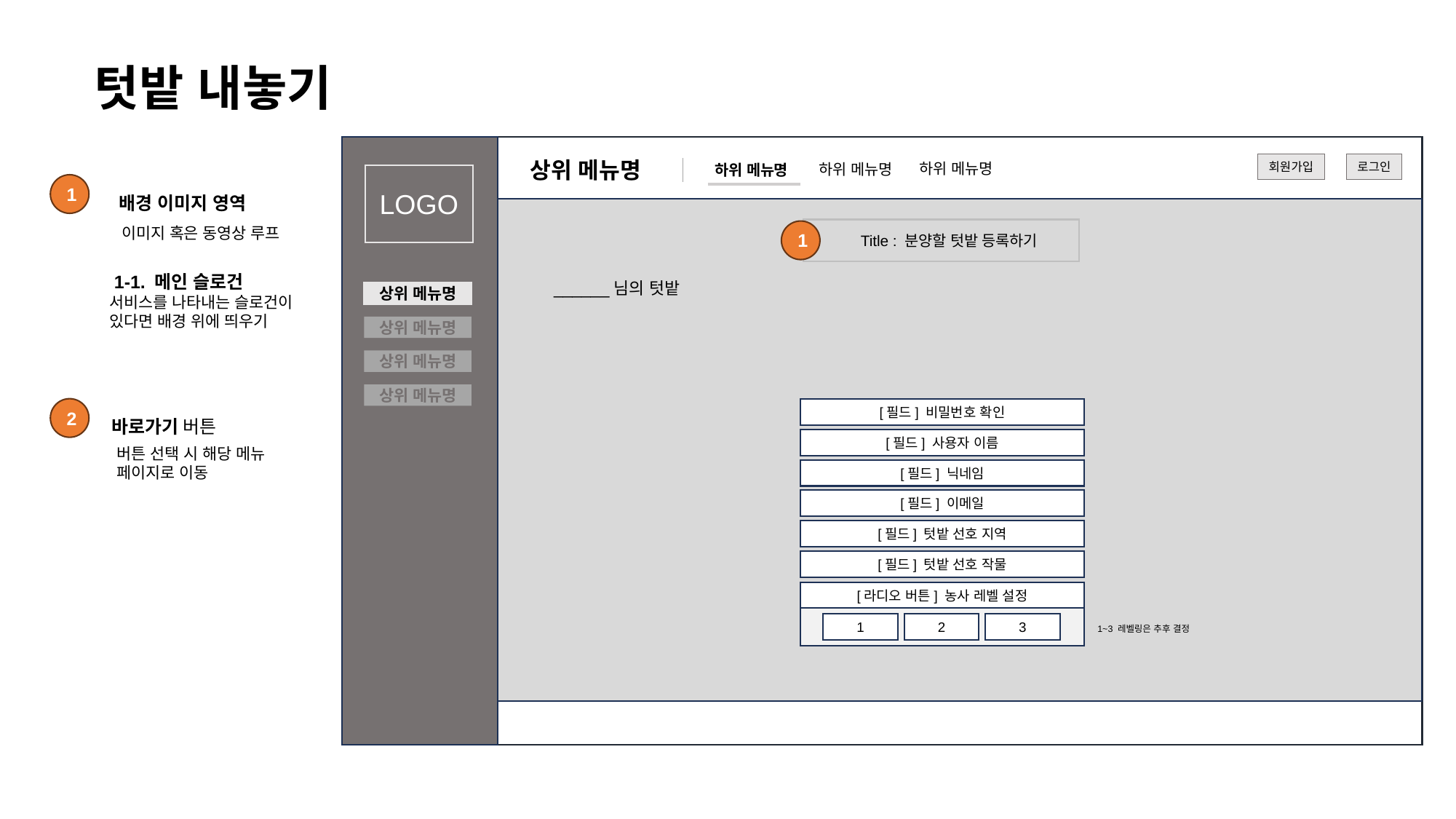

텃밭 내놓기

상위 메뉴명
하위 메뉴명
회원가입
로그인
하위 메뉴명
하위 메뉴명
배경 이미지 영역
LOGO
1
이미지 혹은 동영상 루프

1
Title : 분양할 텃밭 등록하기
1-1. 메인 슬로건
______님의 텃밭
상위 메뉴명
서비스를 나타내는 슬로건이 있다면 배경 위에 띄우기
상위 메뉴명
상위 메뉴명
상위 메뉴명
바로가기 버튼
2
[필드] 비밀번호 확인
[필드] 사용자 이름
버튼 선택 시 해당 메뉴
페이지로 이동
[필드] 닉네임
[필드] 이메일
[필드] 텃밭 선호 지역
[필드] 텃밭 선호 작물
[라디오 버튼] 농사 레벨 설정

1
2
3
1~3 레벨링은 추후 결정